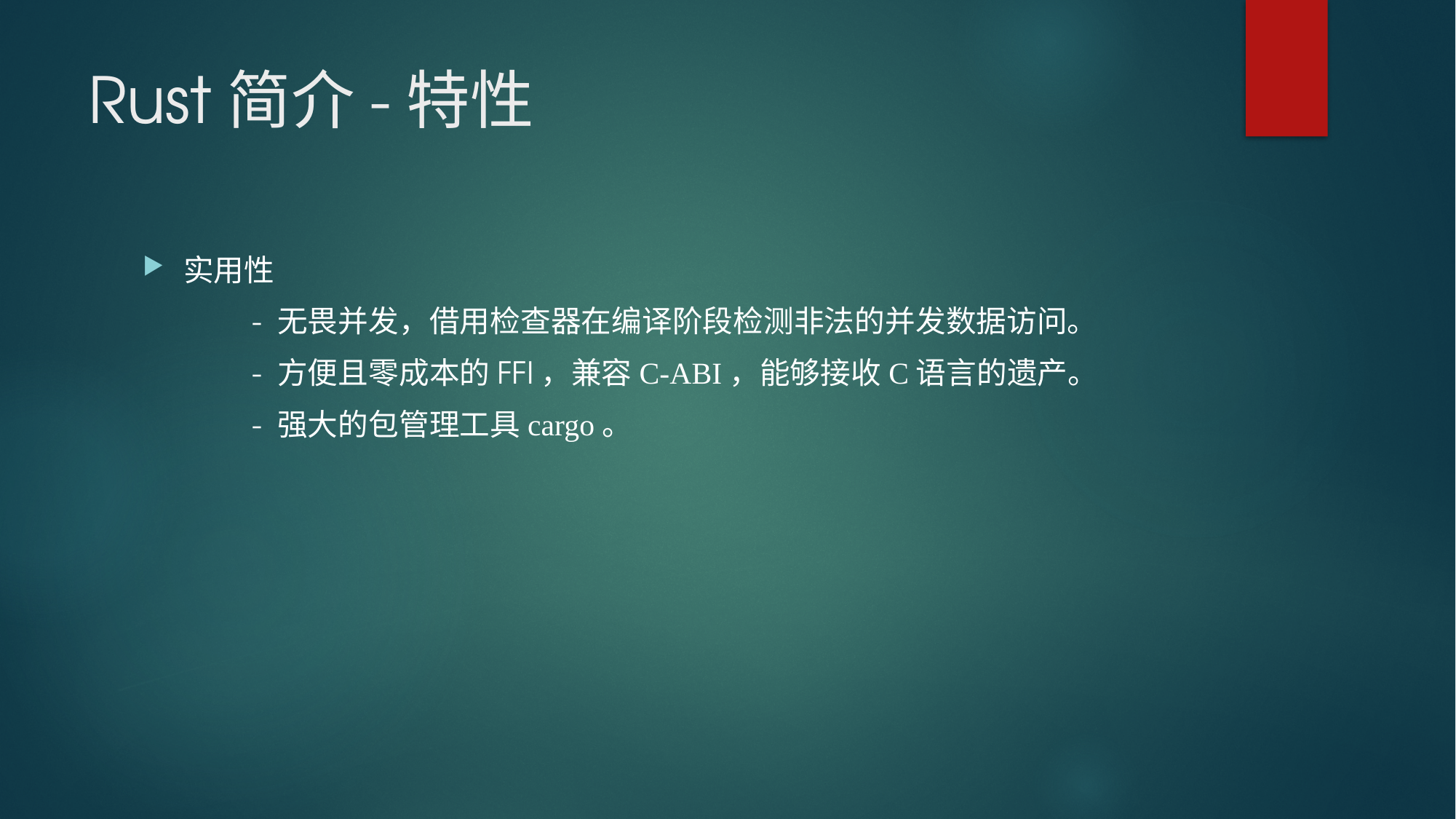

# Rust简介-特性
实用性
	- 无畏并发，借用检查器在编译阶段检测非法的并发数据访问。
	- 方便且零成本的FFI，兼容C-ABI，能够接收C语言的遗产。
	- 强大的包管理工具cargo。